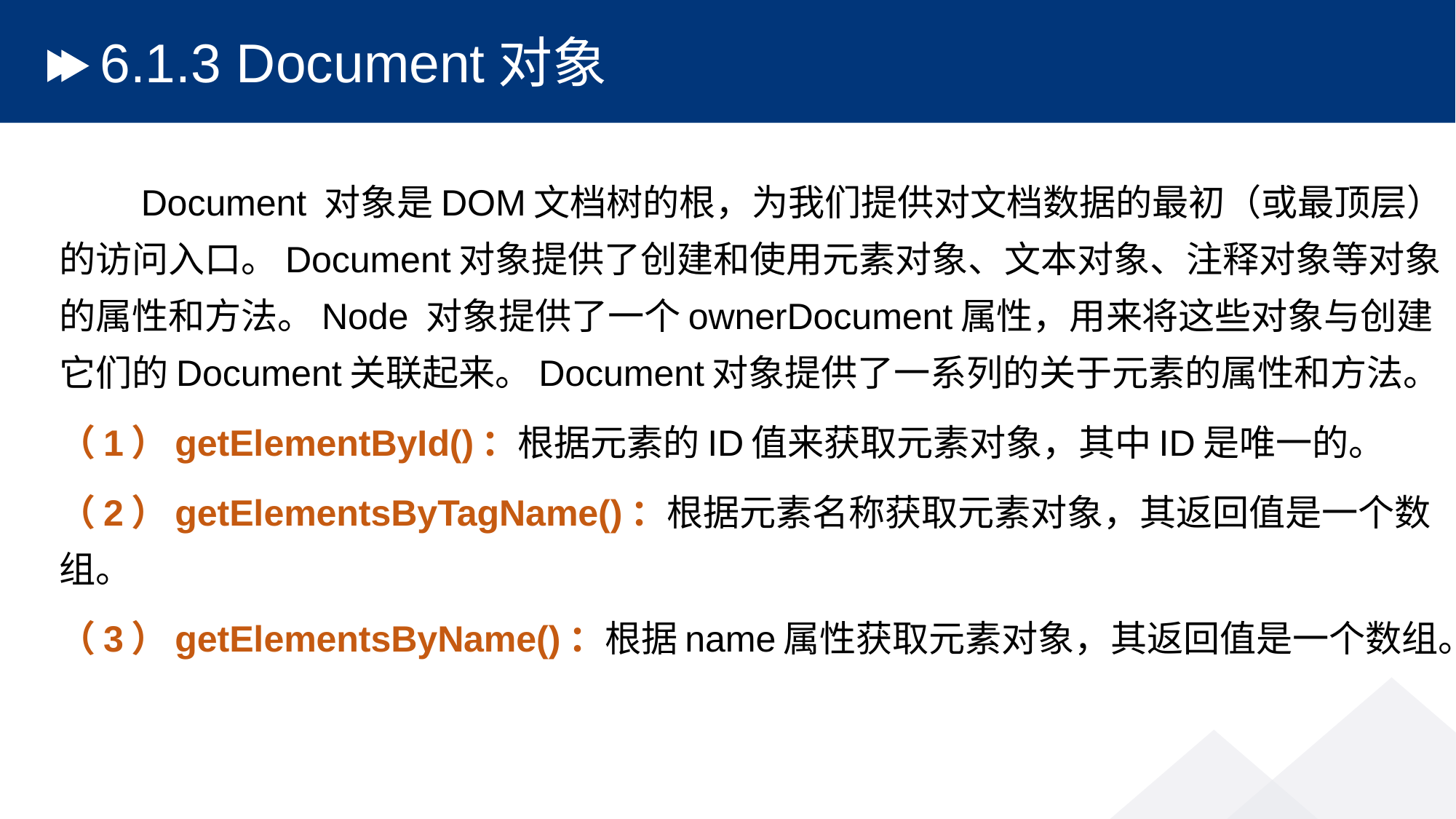

# 6.1.3 Document对象
        Document 对象是DOM文档树的根，为我们提供对文档数据的最初（或最顶层）的访问入口。Document对象提供了创建和使用元素对象、文本对象、注释对象等对象的属性和方法。Node 对象提供了一个ownerDocument属性，用来将这些对象与创建它们的Document关联起来。Document对象提供了一系列的关于元素的属性和方法。
（1）getElementById()：根据元素的ID值来获取元素对象，其中ID是唯一的。
（2）getElementsByTagName()：根据元素名称获取元素对象，其返回值是一个数组。
（3）getElementsByName()：根据name属性获取元素对象，其返回值是一个数组。